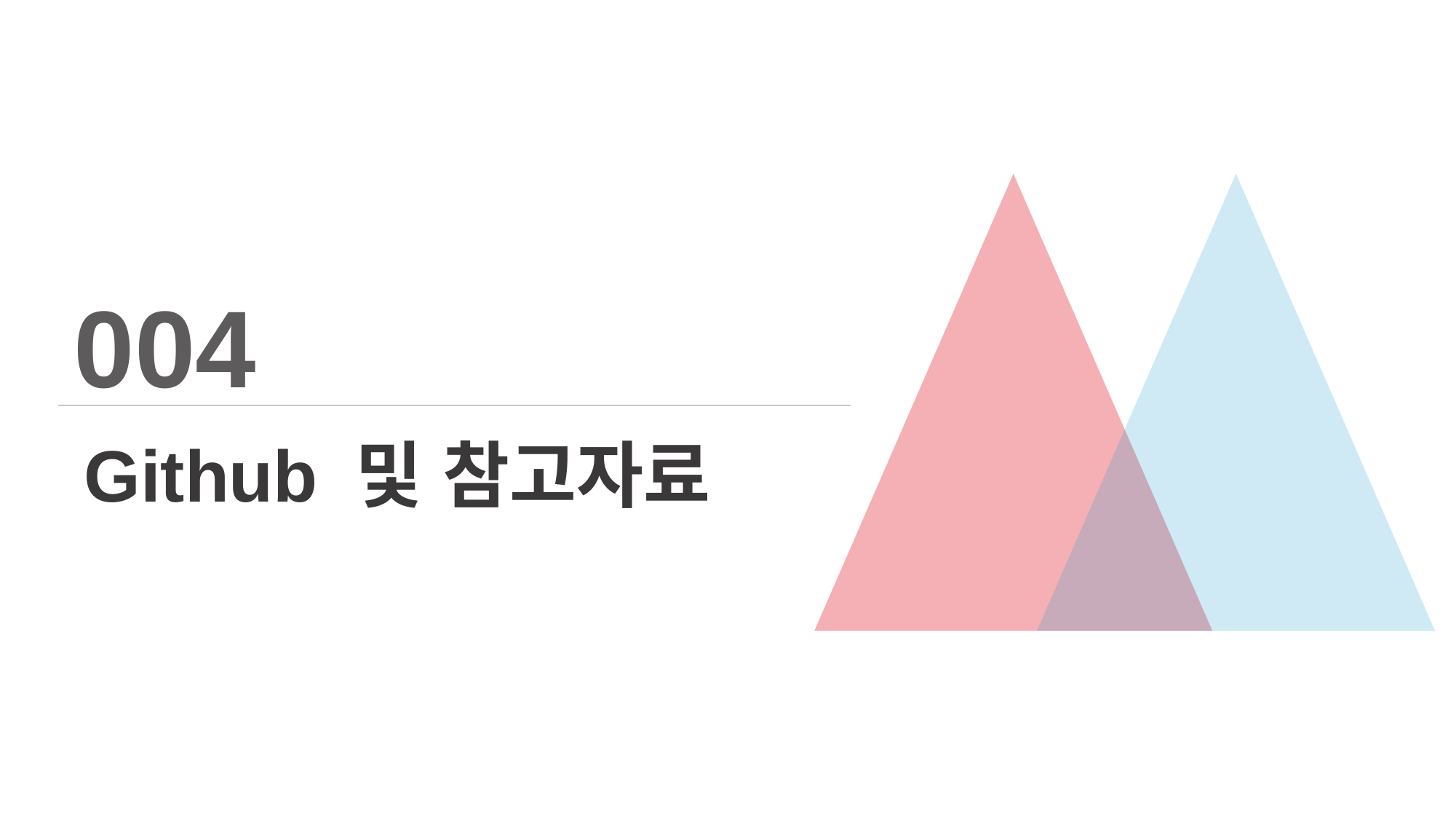

004
Github 및 참고자료

Copyrightⓒ. Saebyeol Yu. All Rights Reserved.